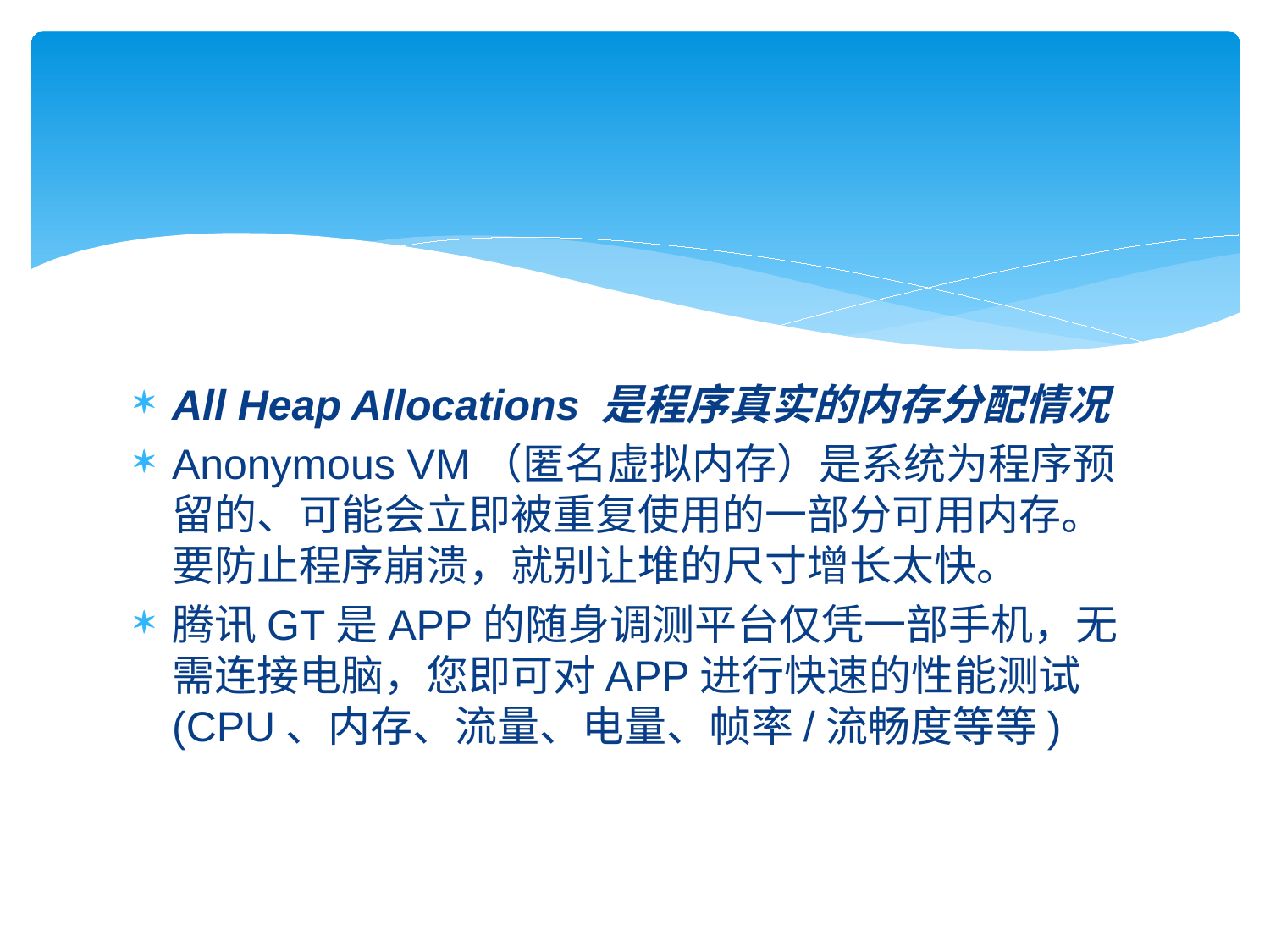

#
All Heap Allocations 是程序真实的内存分配情况
Anonymous VM（匿名虚拟内存）是系统为程序预留的、可能会立即被重复使用的一部分可用内存。要防止程序崩溃，就别让堆的尺寸增长太快。
腾讯GT是APP的随身调测平台仅凭一部手机，无需连接电脑，您即可对APP进行快速的性能测试(CPU、内存、流量、电量、帧率/流畅度等等)